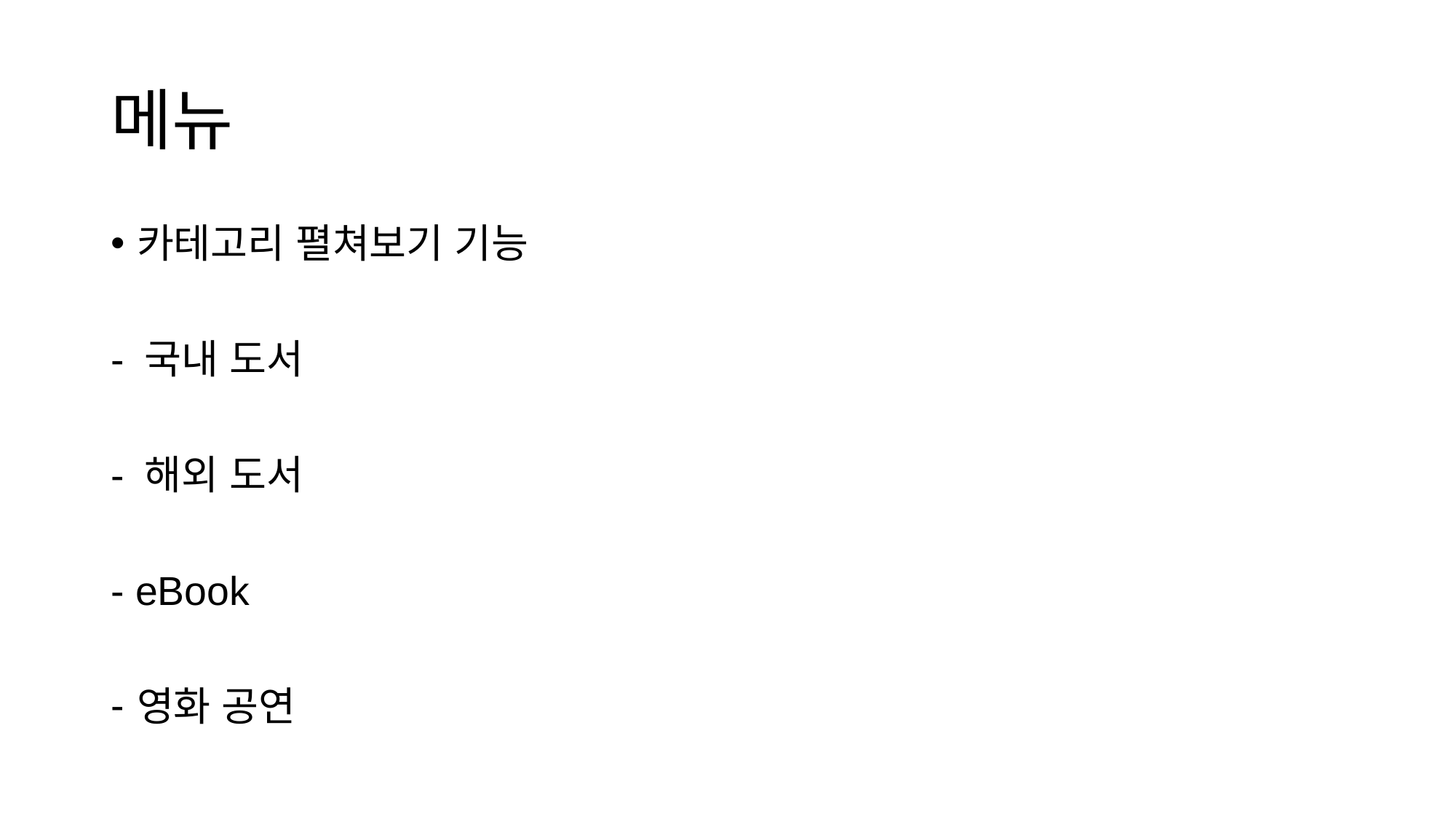

# 메뉴
카테고리 펼쳐보기 기능

- 국내 도서

- 해외 도서

- eBook

영화 공연